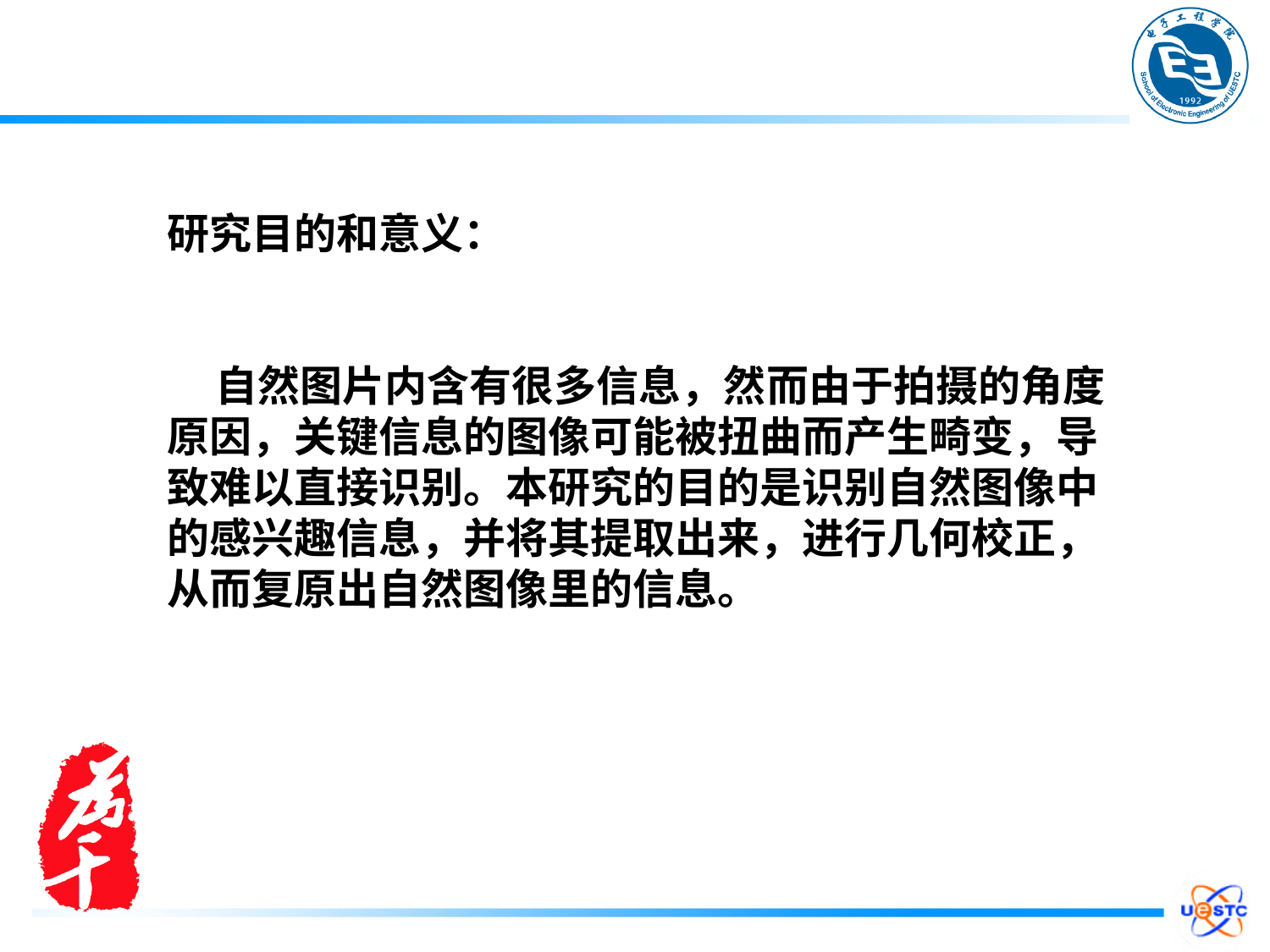

研究目的和意义：

    自然图片内含有很多信息，然而由于拍摄的角度原因，关键信息的图像可能被扭曲而产生畸变，导致难以直接识别。本研究的目的是识别自然图像中的感兴趣信息，并将其提取出来，进行几何校正，从而复原出自然图像里的信息。